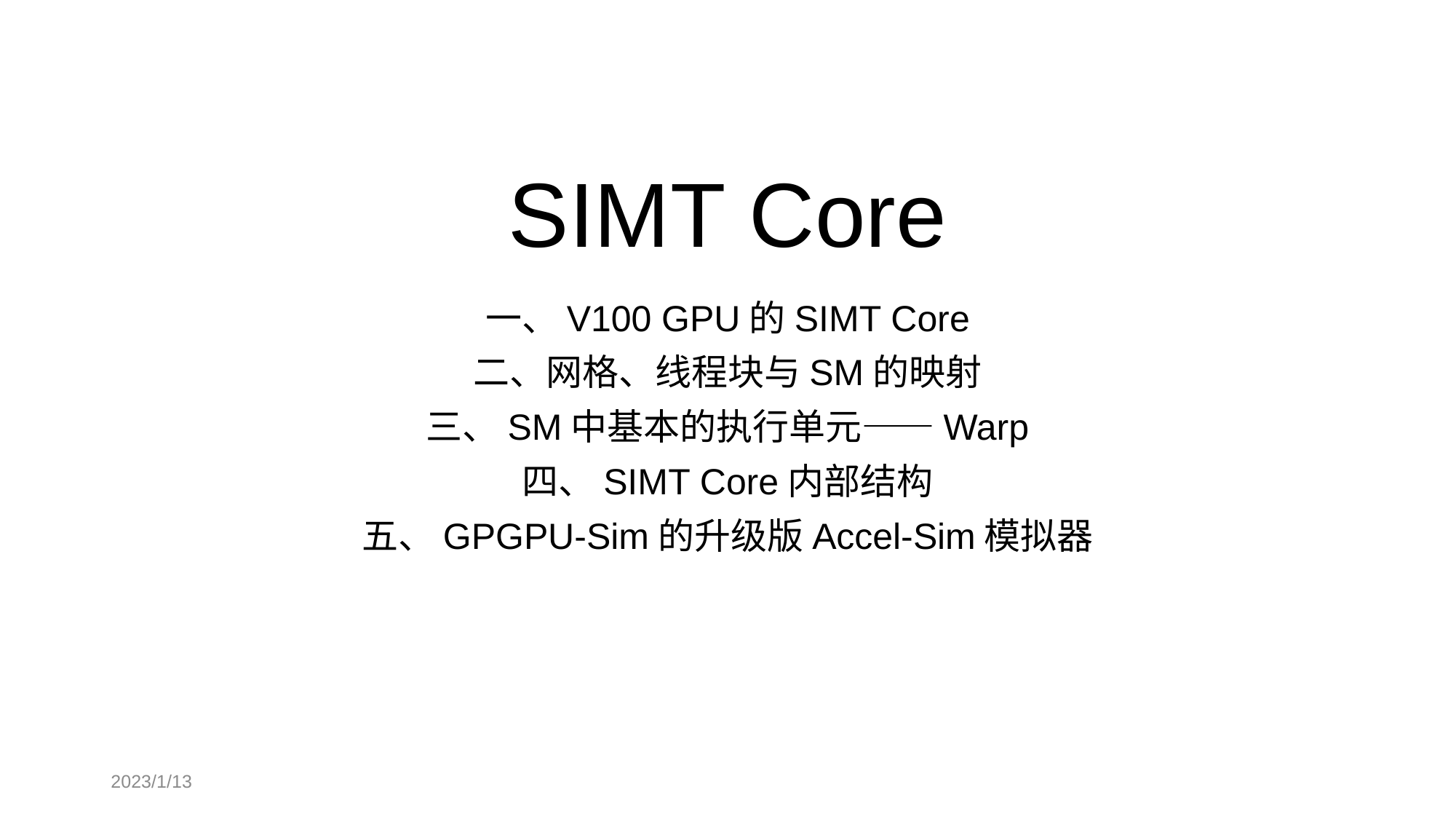

# SIMT Core
一、V100 GPU的SIMT Core
二、网格、线程块与SM的映射
三、SM中基本的执行单元——Warp
四、SIMT Core内部结构
五、GPGPU-Sim的升级版Accel-Sim模拟器
2023/1/13